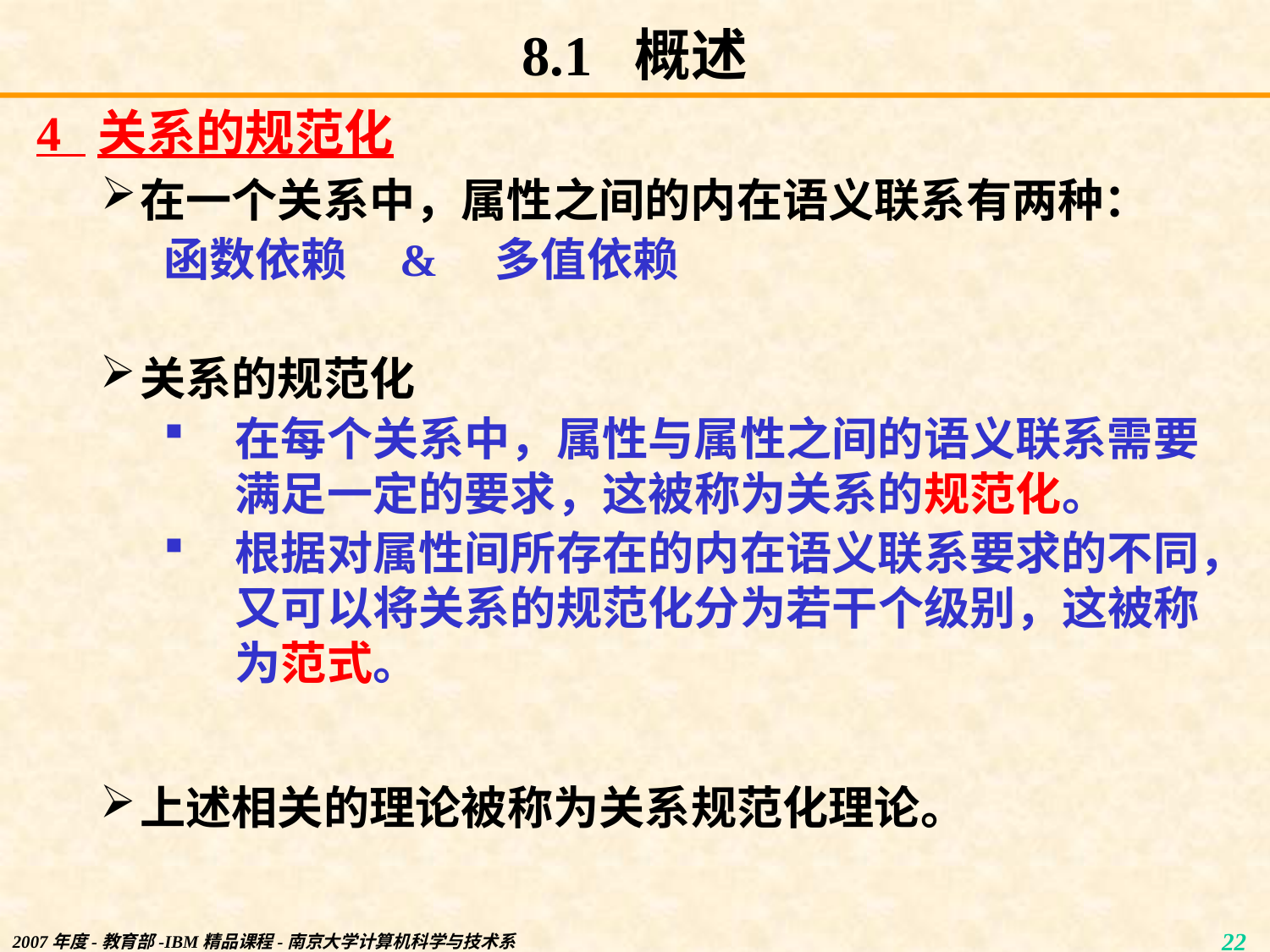

# 8.1  概述
4  关系的规范化
在一个关系中，属性之间的内在语义联系有两种：
函数依赖    &    多值依赖

关系的规范化
在每个关系中，属性与属性之间的语义联系需要满足一定的要求，这被称为关系的规范化。
根据对属性间所存在的内在语义联系要求的不同，又可以将关系的规范化分为若干个级别，这被称为范式。

上述相关的理论被称为关系规范化理论。
22
2007年度-教育部-IBM精品课程-南京大学计算机科学与技术系